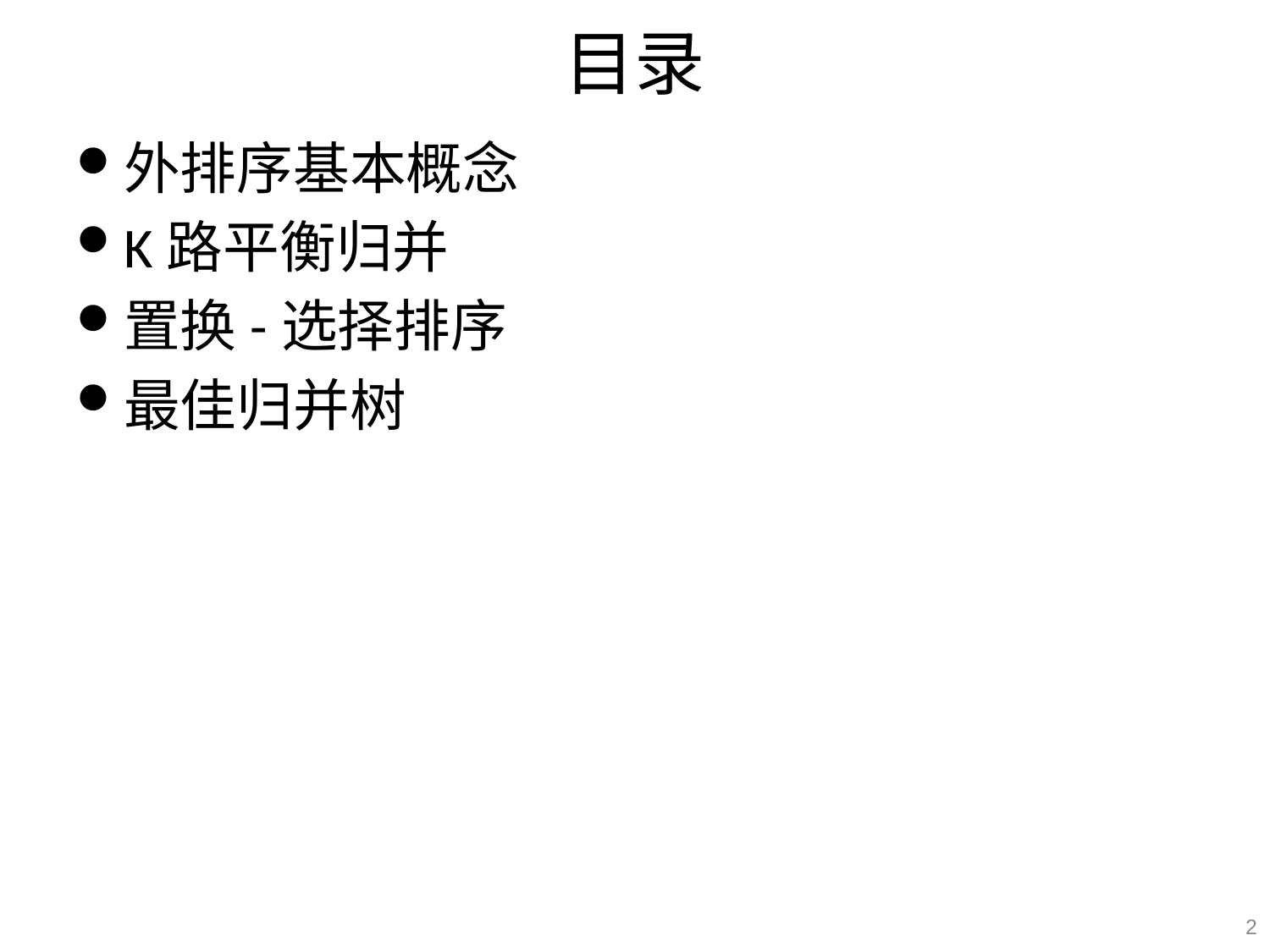

# 目录
外排序基本概念
K路平衡归并
置换-选择排序
最佳归并树

2